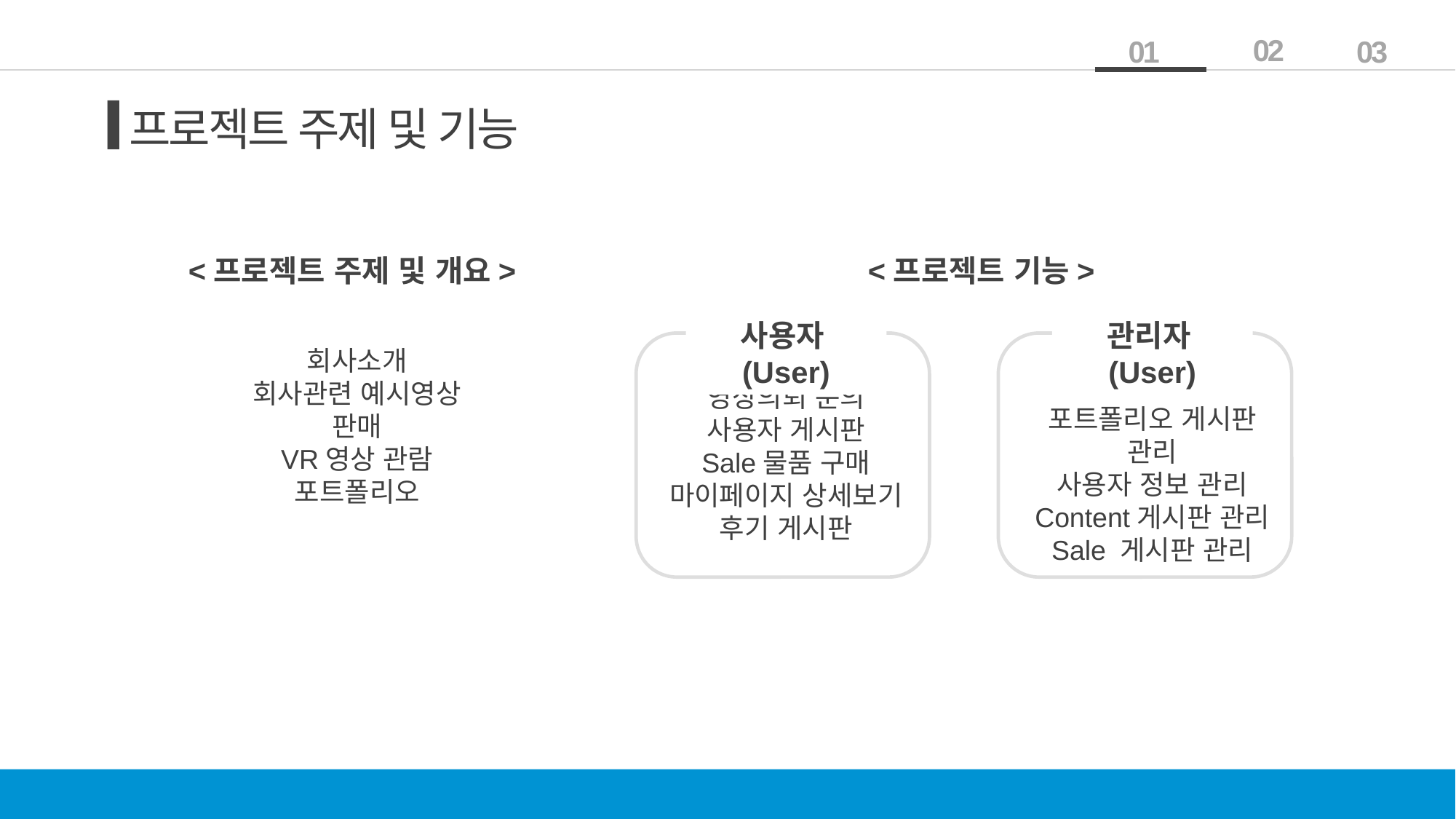

02
01
03
프로젝트 주제 및 기능

<프로젝트 주제 및 개요>
<프로젝트 기능>
사용자(User)
관리자(User)

회사소개
회사관련 예시영상 판매
VR영상 관람
포트폴리오
영상의뢰 문의
사용자 게시판
Sale물품 구매
마이페이지 상세보기
후기 게시판
포트폴리오 게시판 관리
사용자 정보 관리
Content게시판 관리
Sale 게시판 관리